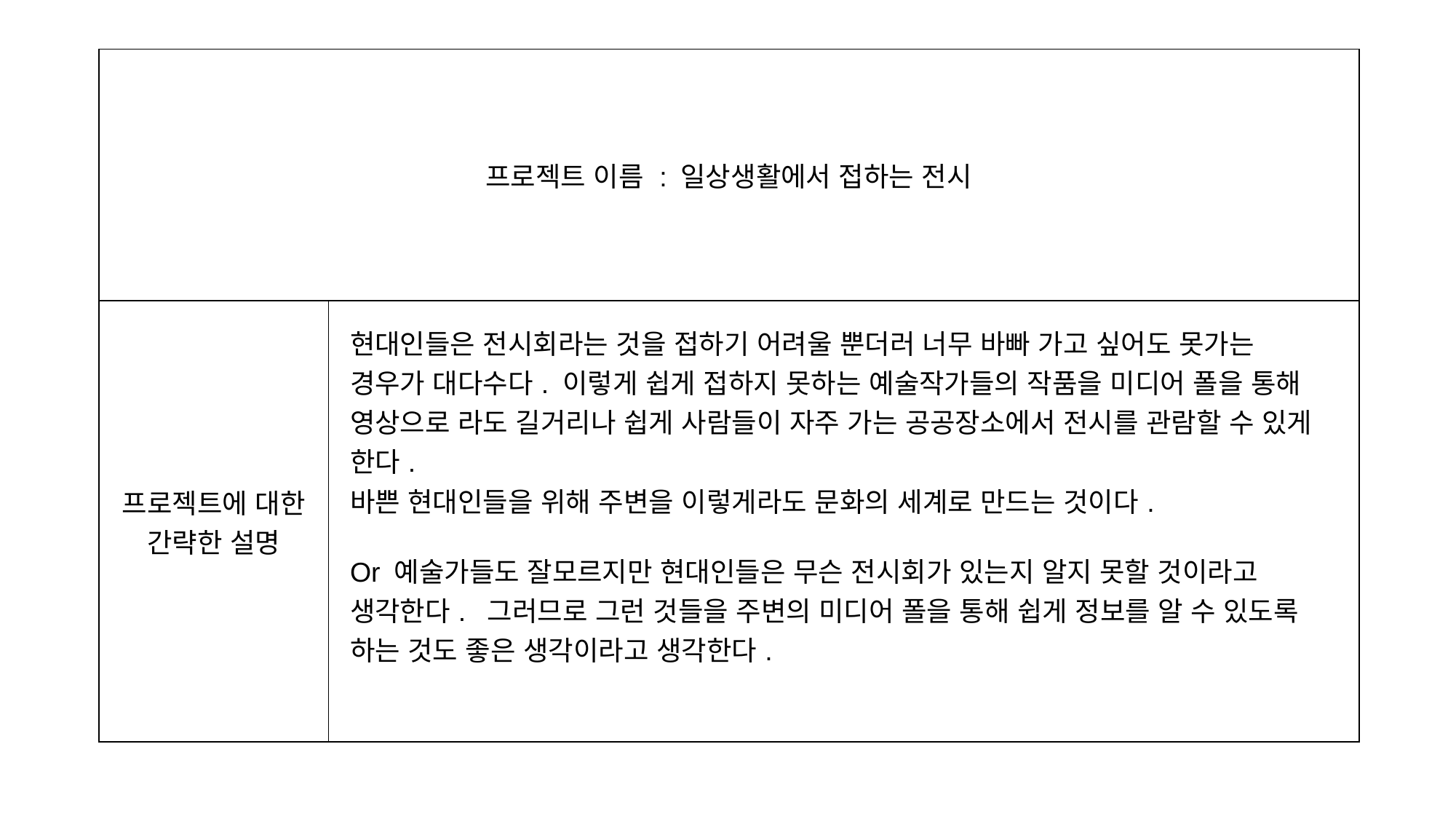

| 프로젝트 이름 : 일상생활에서 접하는 전시 |  |
| --- | --- |
| 프로젝트에 대한 간략한 설명 | 현대인들은 전시회라는 것을 접하기 어려울 뿐더러 너무 바빠 가고 싶어도 못가는 경우가 대다수다. 이렇게 쉽게 접하지 못하는 예술작가들의 작품을 미디어 폴을 통해 영상으로 라도 길거리나 쉽게 사람들이 자주 가는 공공장소에서 전시를 관람할 수 있게 한다. 바쁜 현대인들을 위해 주변을 이렇게라도 문화의 세계로 만드는 것이다. Or 예술가들도 잘모르지만 현대인들은 무슨 전시회가 있는지 알지 못할 것이라고 생각한다. 그러므로 그런 것들을 주변의 미디어 폴을 통해 쉽게 정보를 알 수 있도록 하는 것도 좋은 생각이라고 생각한다. |